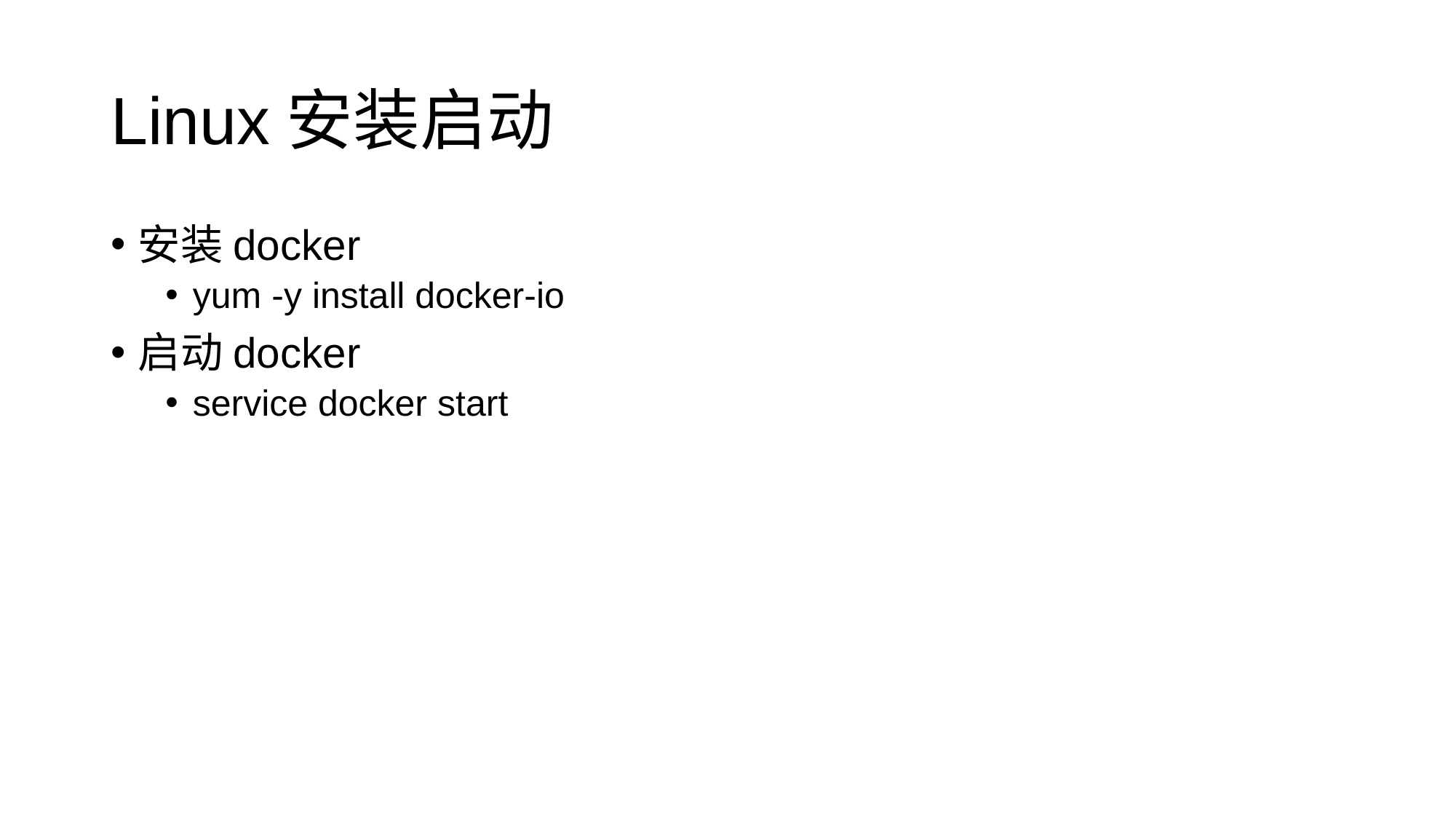

# Linux安装启动
安装docker
yum -y install docker-io
启动docker
service docker start